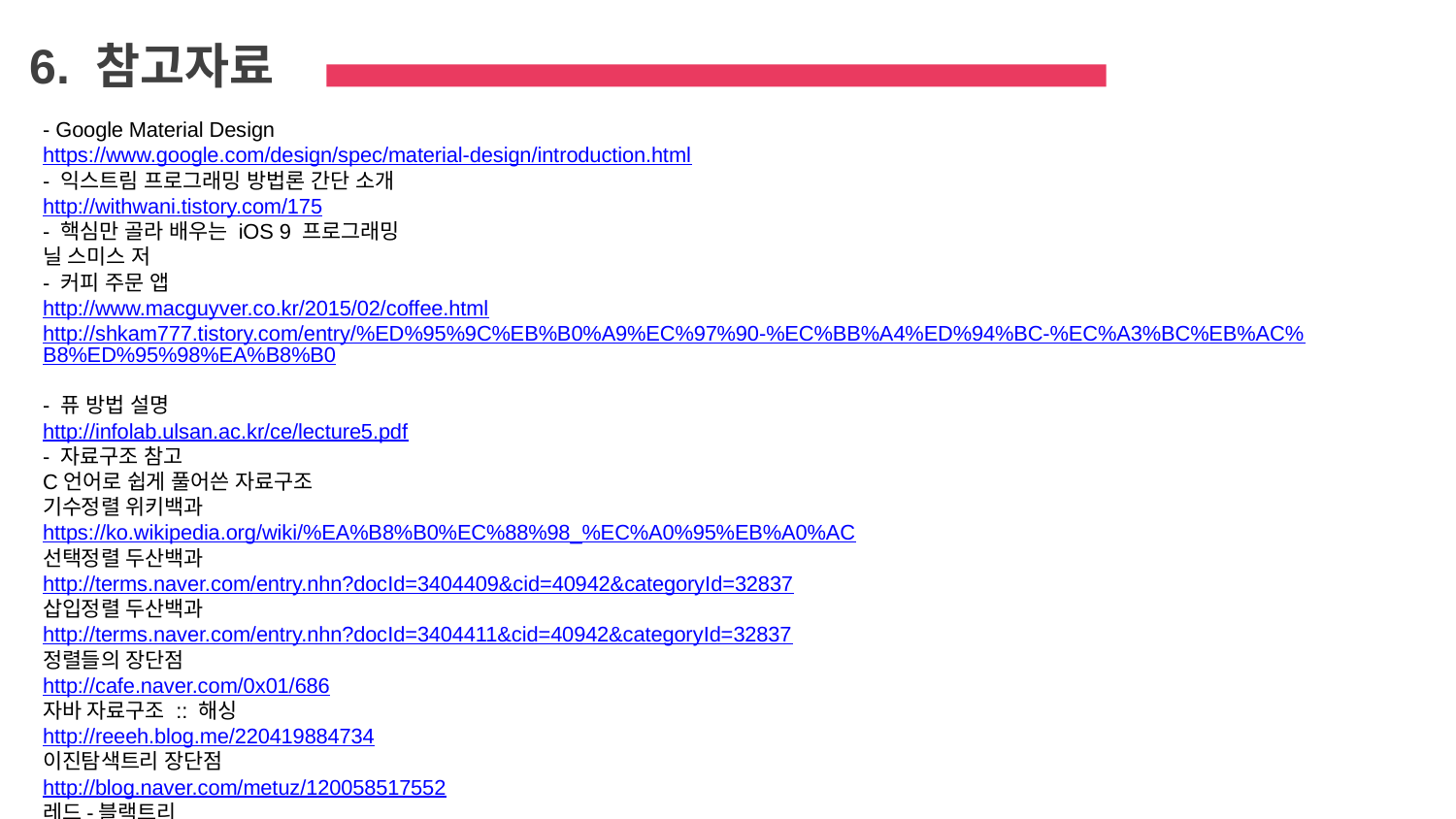

6. 참고자료

- Google Material Design
https://www.google.com/design/spec/material-design/introduction.html
- 익스트림 프로그래밍 방법론 간단 소개
http://withwani.tistory.com/175
- 핵심만 골라 배우는 iOS 9 프로그래밍
닐 스미스 저
- 커피 주문 앱
http://www.macguyver.co.kr/2015/02/coffee.html http://shkam777.tistory.com/entry/%ED%95%9C%EB%B0%A9%EC%97%90-%EC%BB%A4%ED%94%BC-%EC%A3%BC%EB%AC%B8%ED%95%98%EA%B8%B0
- 퓨 방법 설명
http://infolab.ulsan.ac.kr/ce/lecture5.pdf
- 자료구조 참고
C언어로 쉽게 풀어쓴 자료구조
기수정렬 위키백과
https://ko.wikipedia.org/wiki/%EA%B8%B0%EC%88%98_%EC%A0%95%EB%A0%AC
선택정렬 두산백과
http://terms.naver.com/entry.nhn?docId=3404409&cid=40942&categoryId=32837
삽입정렬 두산백과
http://terms.naver.com/entry.nhn?docId=3404411&cid=40942&categoryId=32837
정렬들의 장단점
http://cafe.naver.com/0x01/686
자바 자료구조 :: 해싱
http://reeeh.blog.me/220419884734
이진탐색트리 장단점
http://blog.naver.com/metuz/120058517552
레드-블랙트리
http://blog.naver.com/serverwizard/220784439490